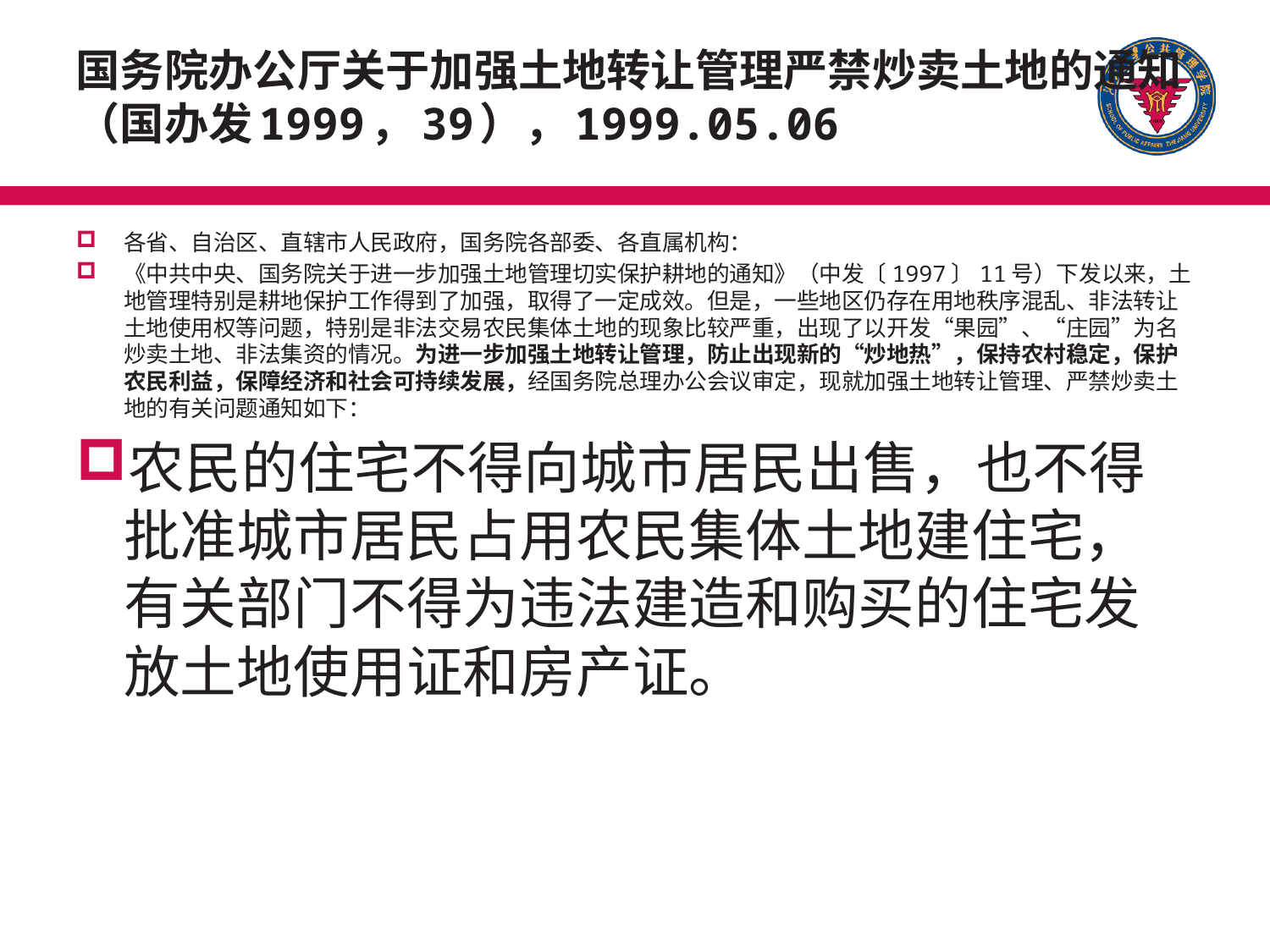

# 国务院办公厅关于加强土地转让管理严禁炒卖土地的通知（国办发1999，39），1999.05.06
各省、自治区、直辖市人民政府，国务院各部委、各直属机构：
《中共中央、国务院关于进一步加强土地管理切实保护耕地的通知》（中发〔1997〕11号）下发以来，土地管理特别是耕地保护工作得到了加强，取得了一定成效。但是，一些地区仍存在用地秩序混乱、非法转让土地使用权等问题，特别是非法交易农民集体土地的现象比较严重，出现了以开发“果园”、“庄园”为名炒卖土地、非法集资的情况。为进一步加强土地转让管理，防止出现新的“炒地热”，保持农村稳定，保护农民利益，保障经济和社会可持续发展，经国务院总理办公会议审定，现就加强土地转让管理、严禁炒卖土地的有关问题通知如下：
农民的住宅不得向城市居民出售，也不得批准城市居民占用农民集体土地建住宅，有关部门不得为违法建造和购买的住宅发放土地使用证和房产证。